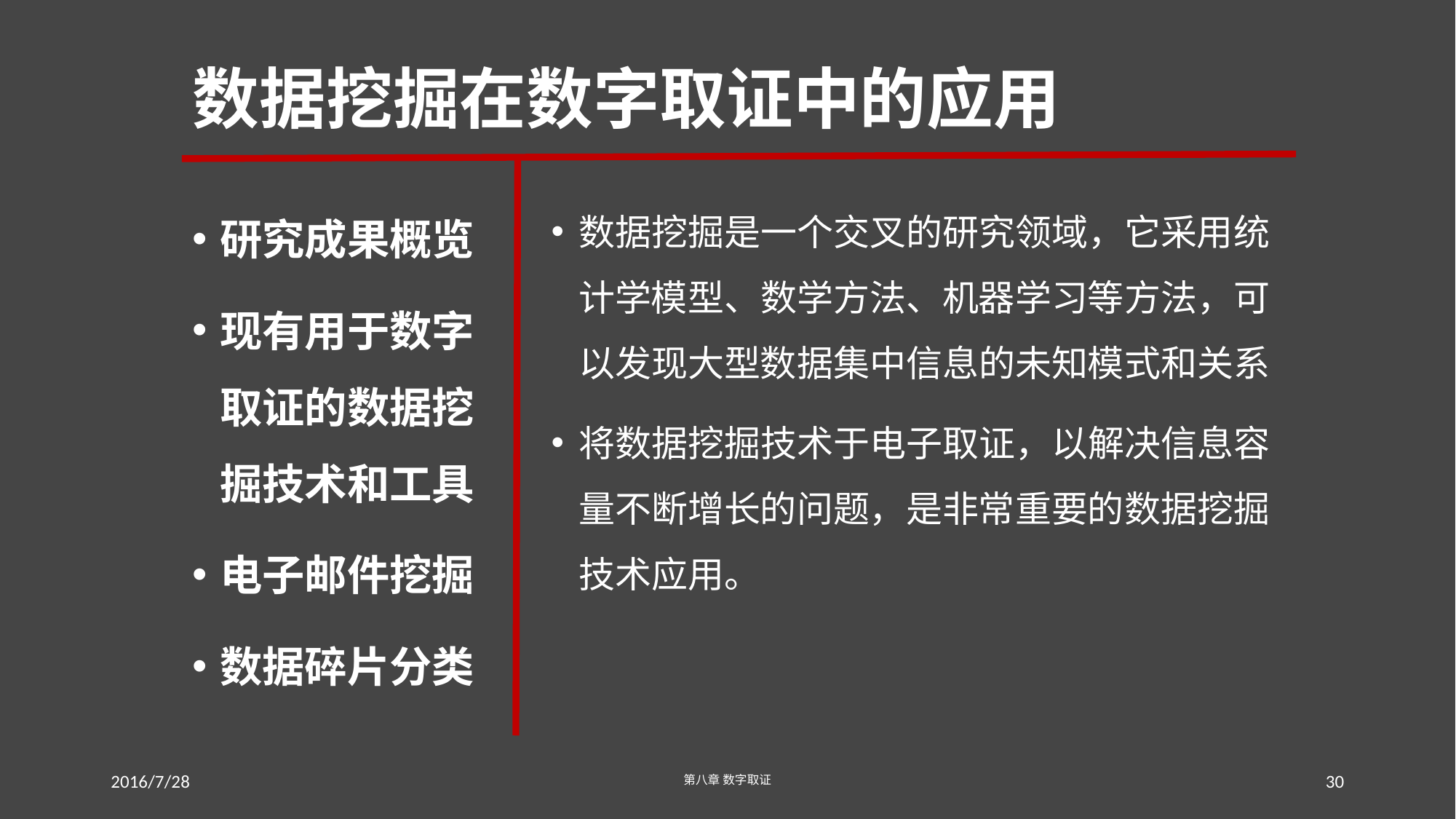

# 数据挖掘在数字取证中的应用
研究成果概览
现有用于数字取证的数据挖掘技术和工具
电子邮件挖掘
数据碎片分类

数据挖掘是一个交叉的研究领域，它采用统计学模型、数学方法、机器学习等方法，可以发现大型数据集中信息的未知模式和关系
将数据挖掘技术于电子取证，以解决信息容量不断增长的问题，是非常重要的数据挖掘技术应用。
2016/7/28
第八章 数字取证
30